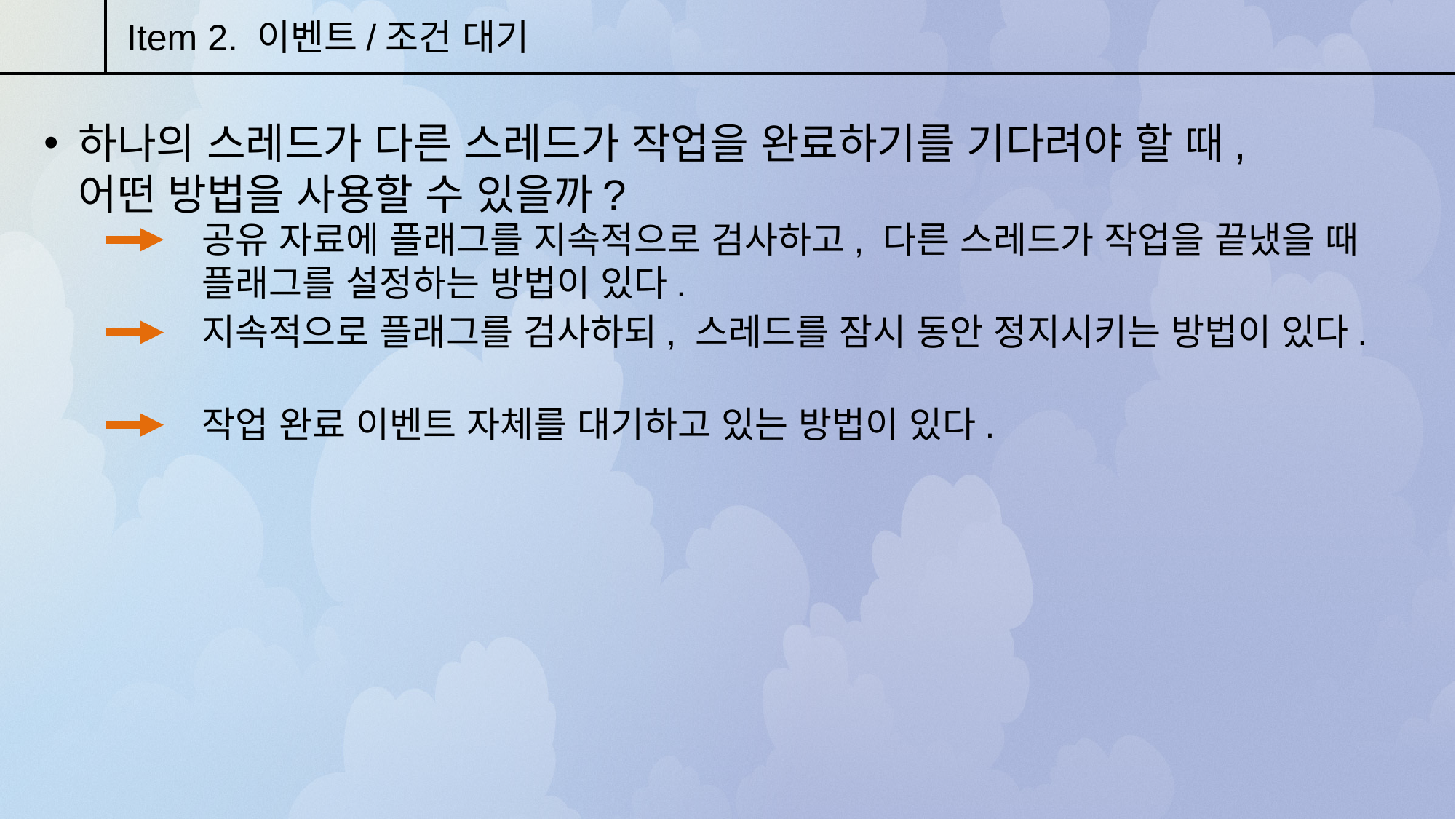

Item 2. 이벤트/조건 대기
하나의 스레드가 다른 스레드가 작업을 완료하기를 기다려야 할 때, 어떤 방법을 사용할 수 있을까?
공유 자료에 플래그를 지속적으로 검사하고, 다른 스레드가 작업을 끝냈을 때 플래그를 설정하는 방법이 있다.
지속적으로 플래그를 검사하되, 스레드를 잠시 동안 정지시키는 방법이 있다.
작업 완료 이벤트 자체를 대기하고 있는 방법이 있다.